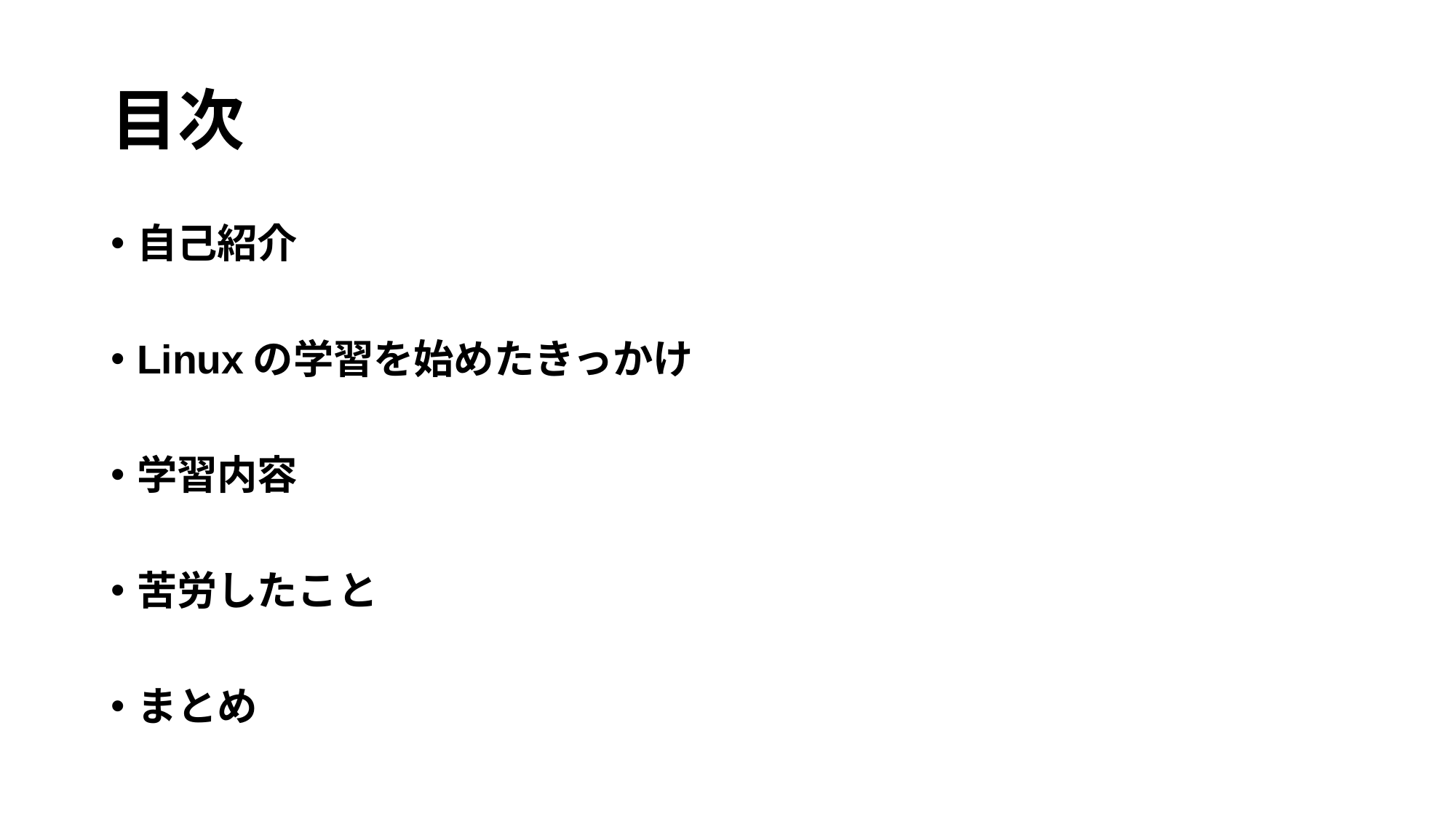

# 目次
自己紹介

Linuxの学習を始めたきっかけ

学習内容

苦労したこと

まとめ